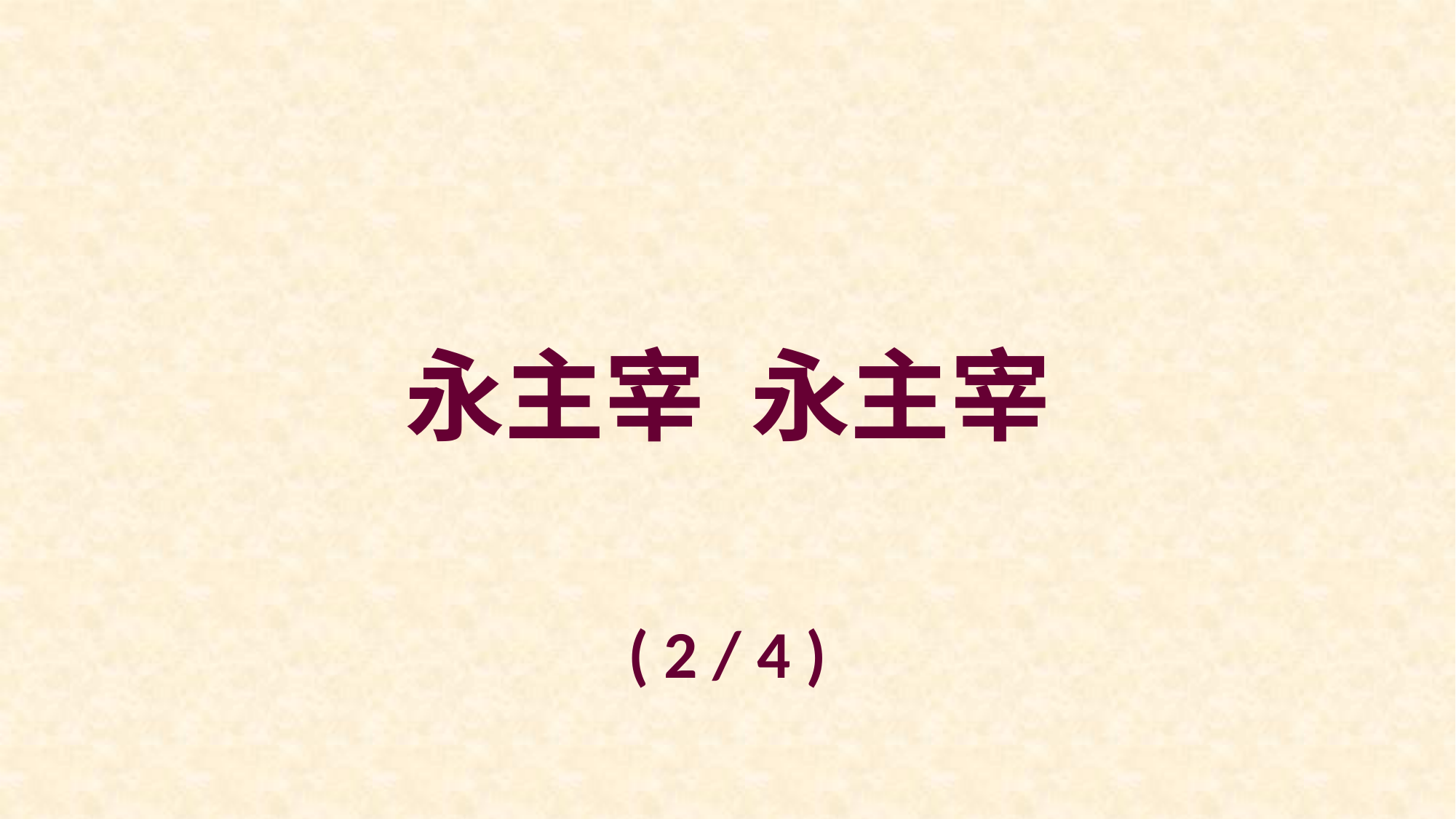

永主宰  永主宰
( 2 / 4 )